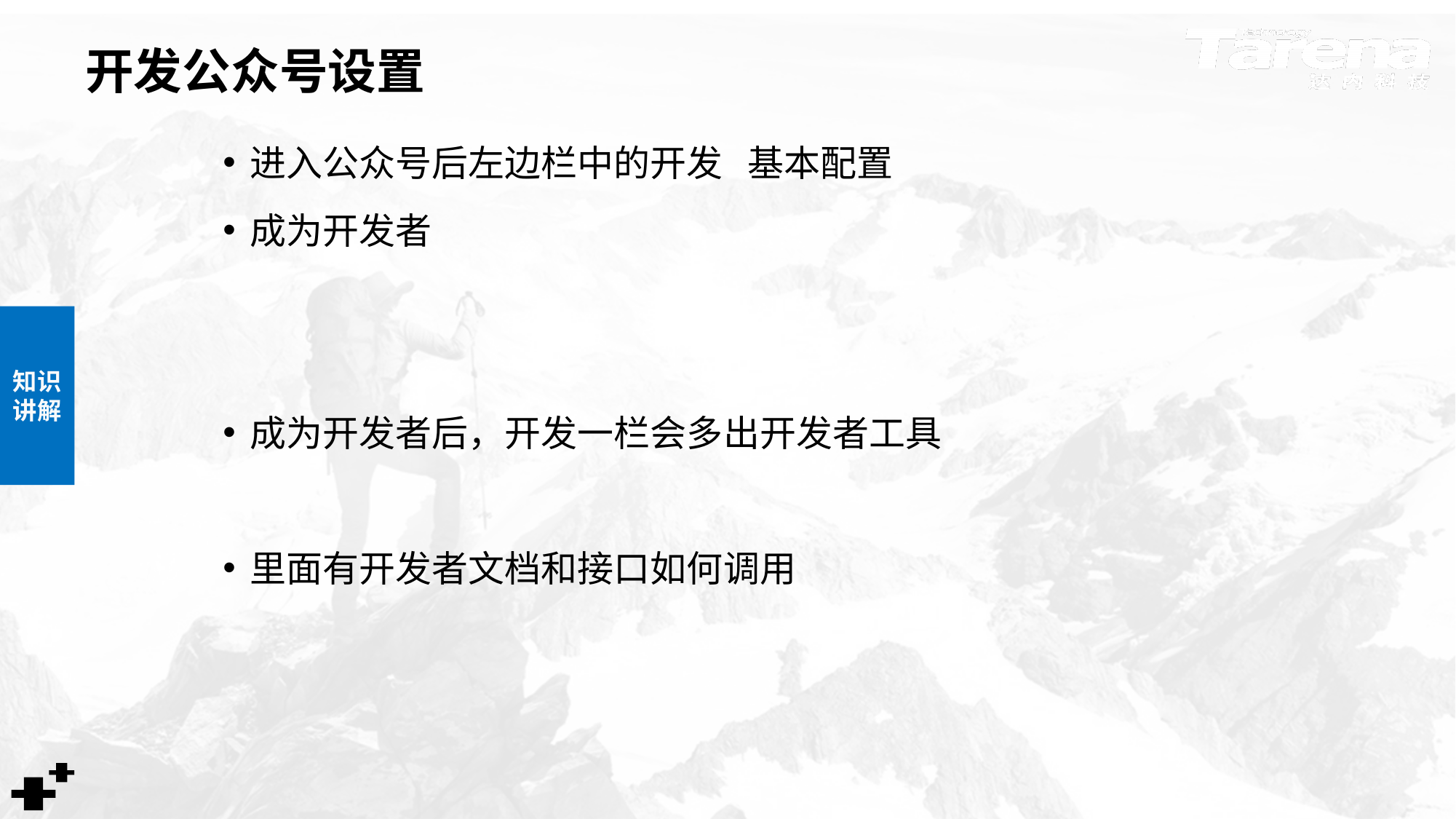

# 开发公众号设置
进入公众号后左边栏中的开发   基本配置
成为开发者

成为开发者后，开发一栏会多出开发者工具

里面有开发者文档和接口如何调用